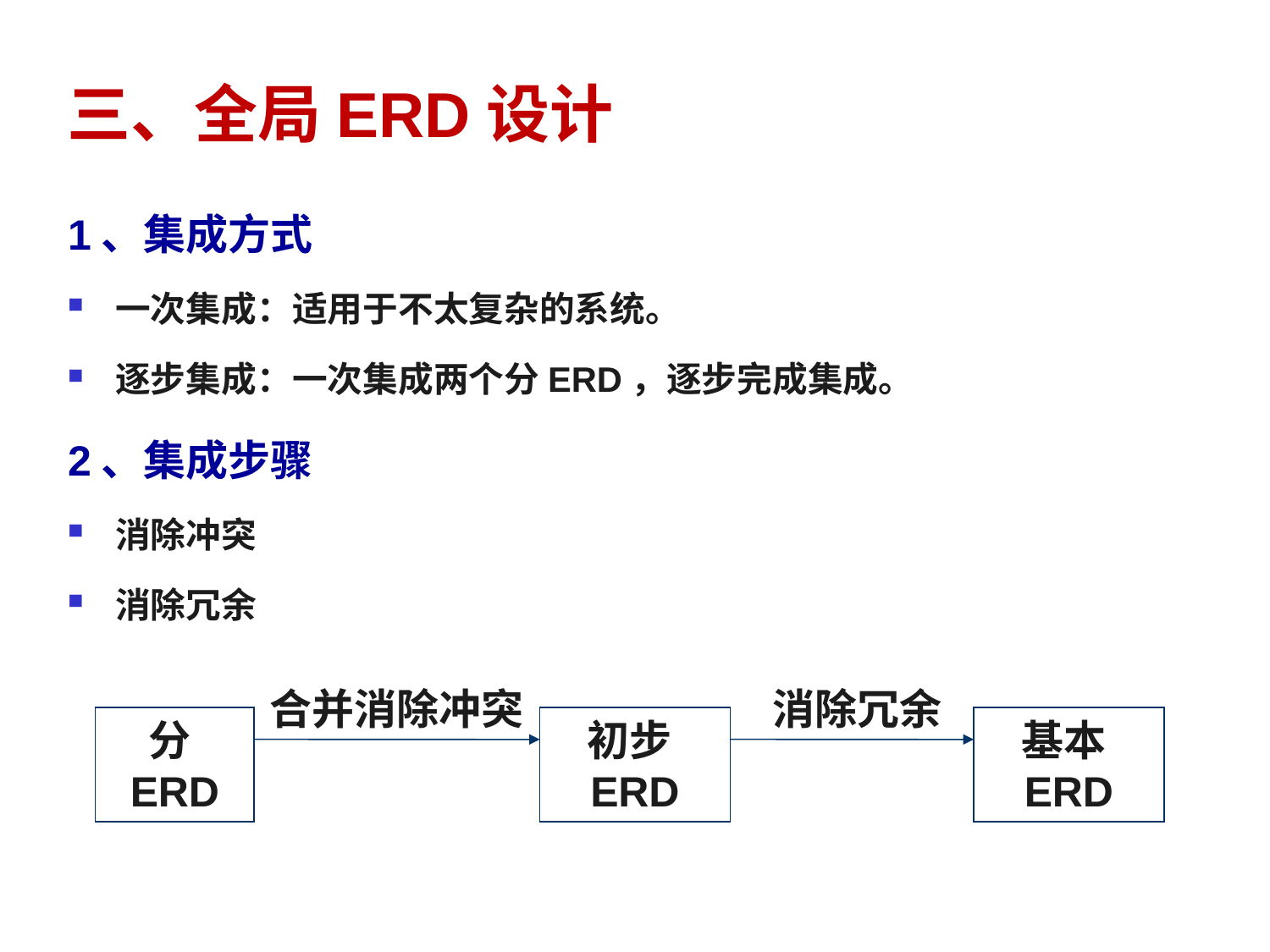

# 三、全局ERD设计
1、集成方式
一次集成：适用于不太复杂的系统。
逐步集成：一次集成两个分ERD，逐步完成集成。
2、集成步骤
消除冲突
消除冗余
合并消除冲突
消除冗余
分ERD
初步ERD
基本ERD